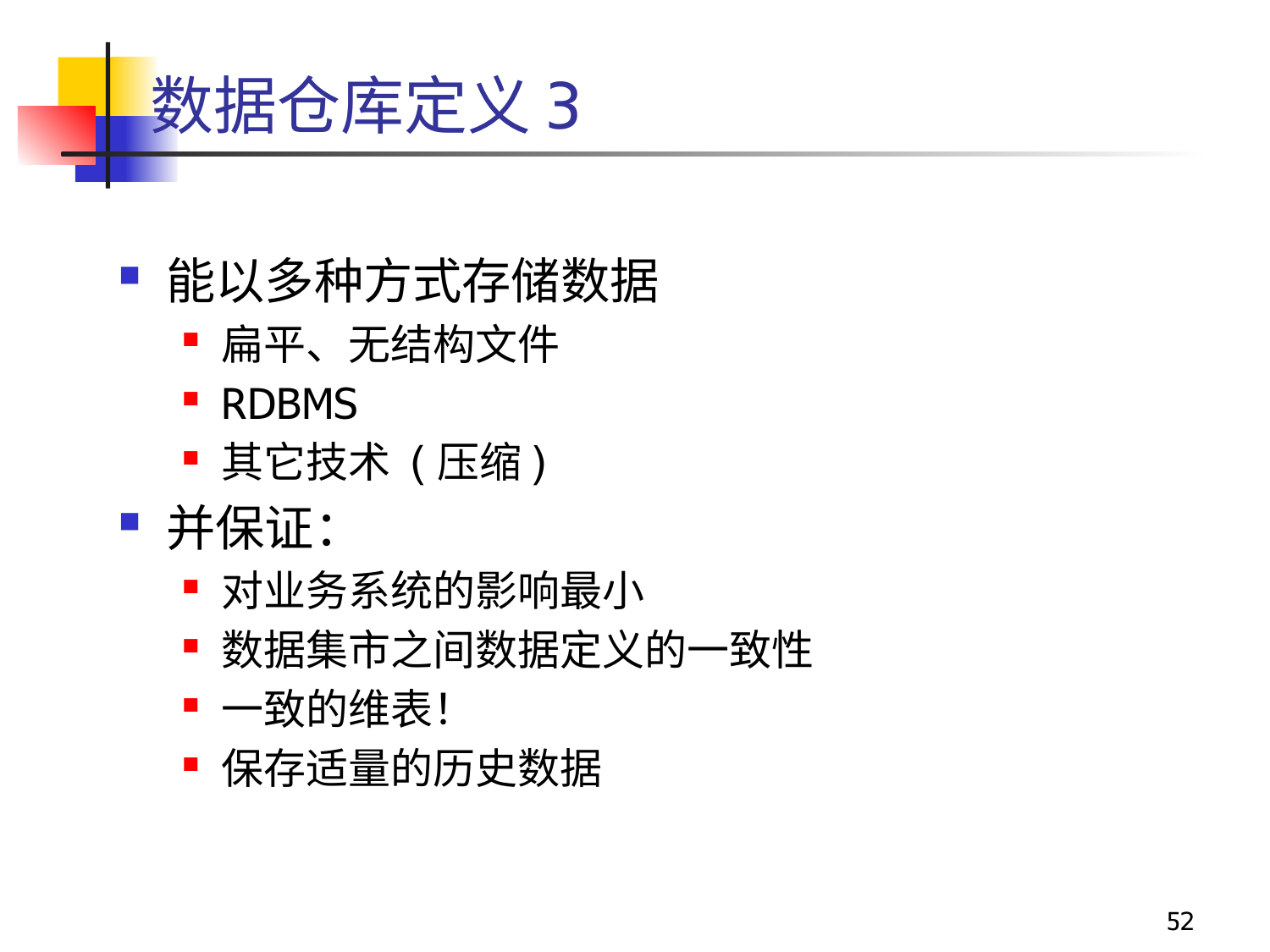

# 数据仓库定义3
能以多种方式存储数据
扁平、无结构文件
RDBMS
其它技术 (压缩)
并保证：
对业务系统的影响最小
数据集市之间数据定义的一致性
一致的维表！
保存适量的历史数据
52